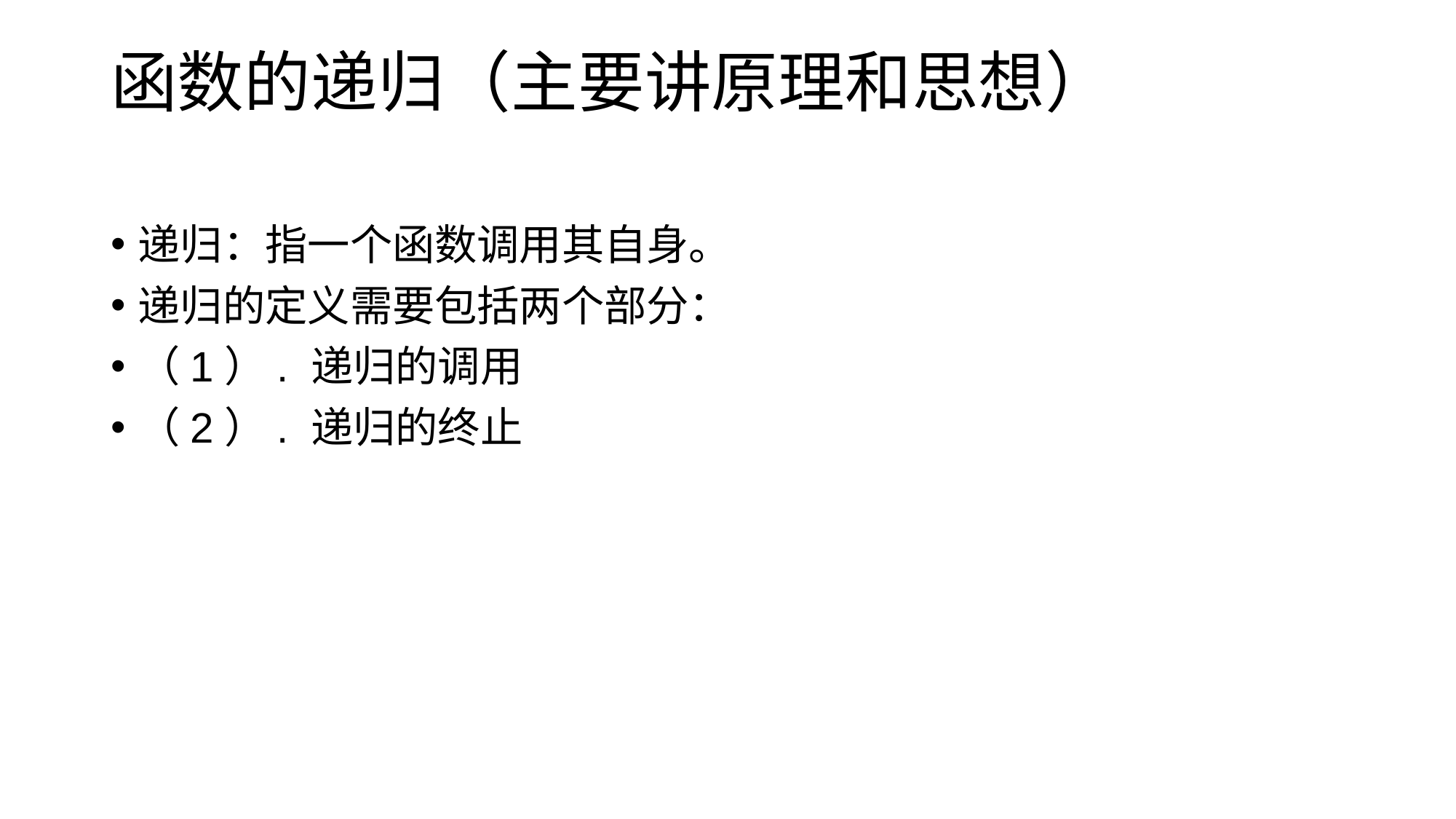

# 函数的递归（主要讲原理和思想）
递归：指一个函数调用其自身。
递归的定义需要包括两个部分：
（1）. 递归的调用
（2）. 递归的终止